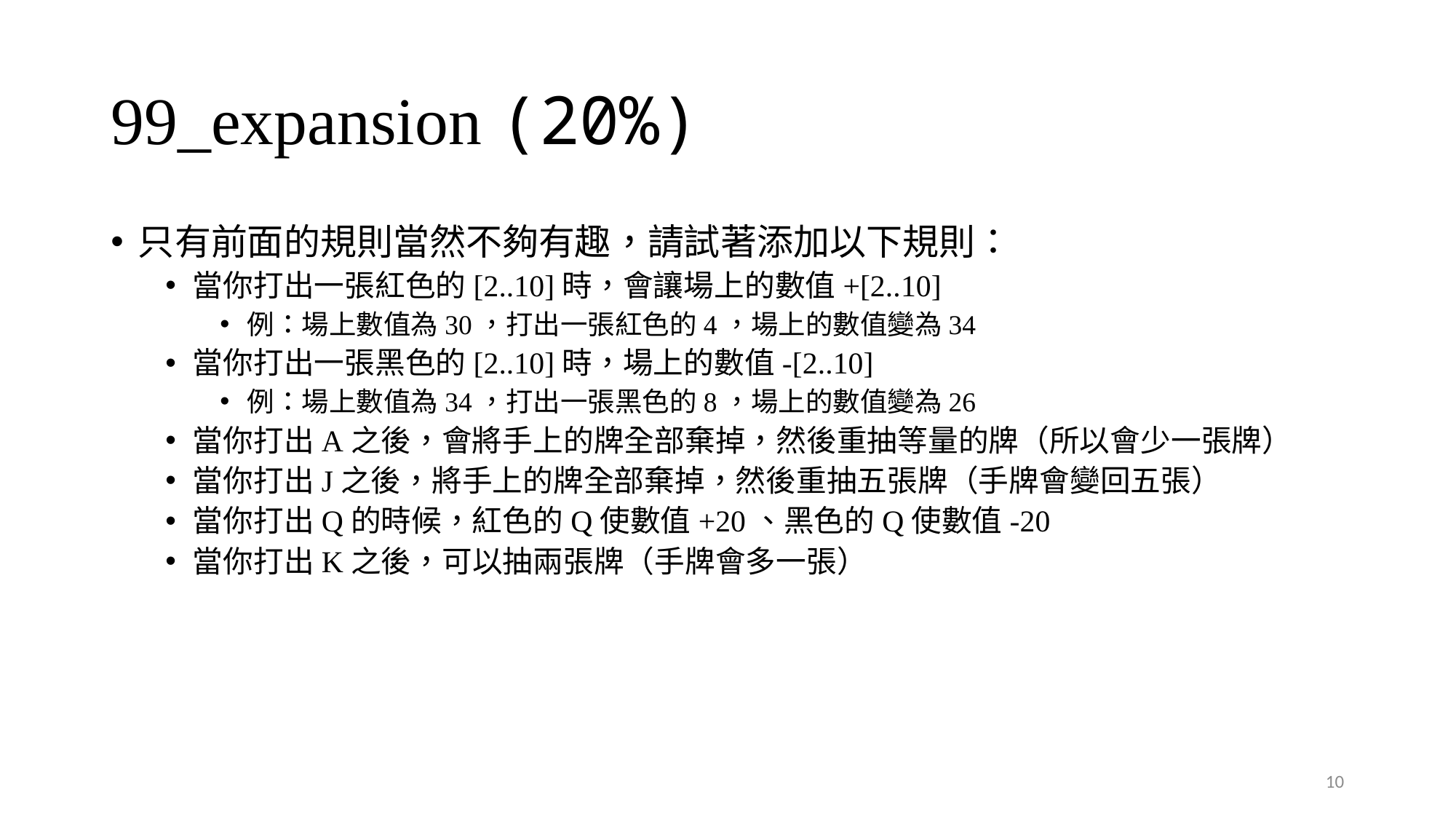

# 99_expansion (20%)
只有前面的規則當然不夠有趣，請試著添加以下規則：
當你打出一張紅色的[2..10]時，會讓場上的數值+[2..10]
例：場上數值為30，打出一張紅色的4，場上的數值變為34
當你打出一張黑色的[2..10]時，場上的數值-[2..10]
例：場上數值為34，打出一張黑色的8，場上的數值變為26
當你打出A之後，會將手上的牌全部棄掉，然後重抽等量的牌（所以會少一張牌）
當你打出J之後，將手上的牌全部棄掉，然後重抽五張牌（手牌會變回五張）
當你打出Q的時候，紅色的Q使數值+20、黑色的Q使數值-20
當你打出K之後，可以抽兩張牌（手牌會多一張）
10